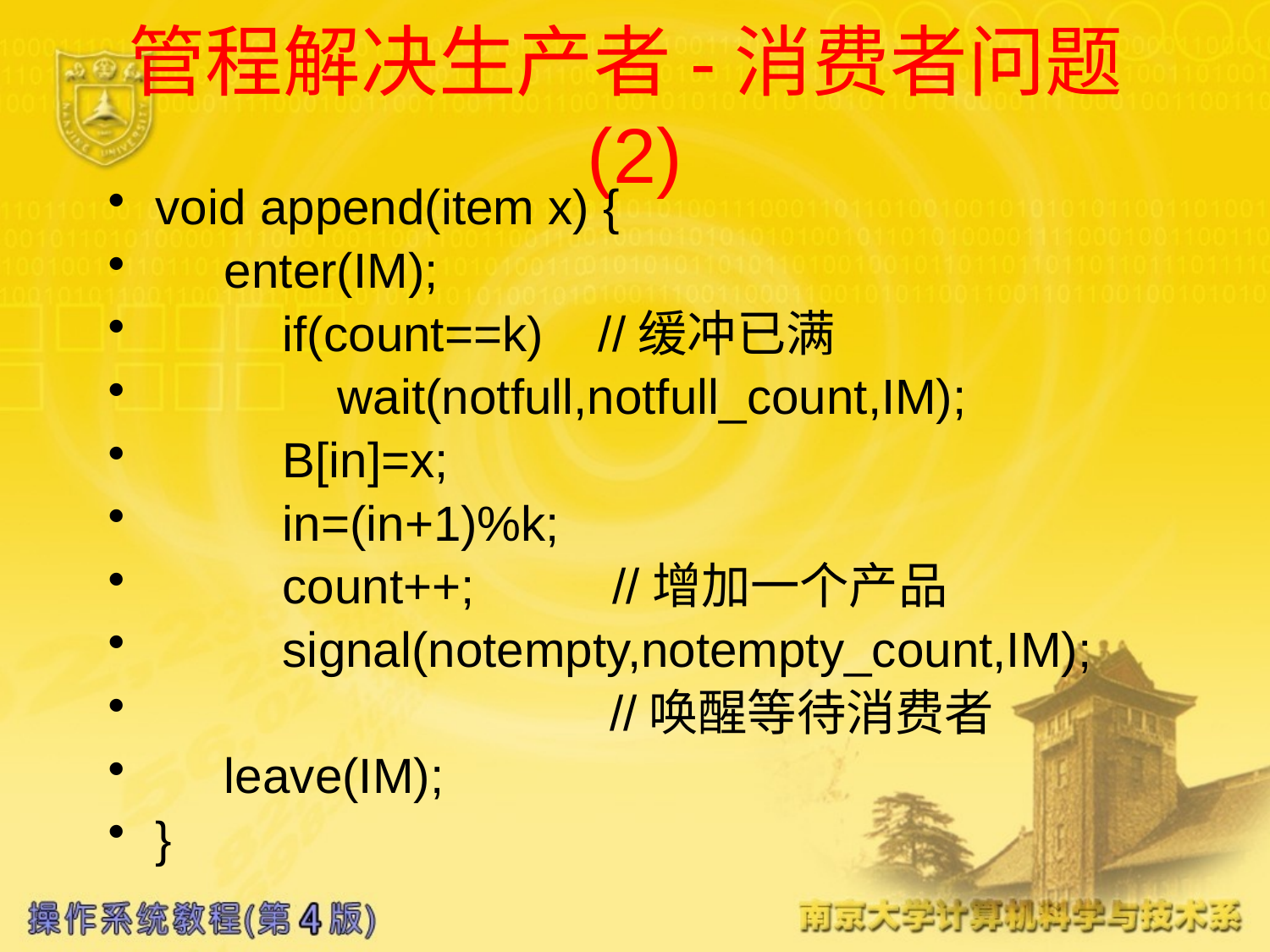

# 管程解决生产者-消费者问题(2)
void append(item x) {
     enter(IM);
	if(count==k)    //缓冲已满
	    wait(notfull,notfull_count,IM);
	B[in]=x;
	in=(in+1)%k;
	count++;          //增加一个产品
	signal(notempty,notempty_count,IM);
                                 //唤醒等待消费者
     leave(IM);
}